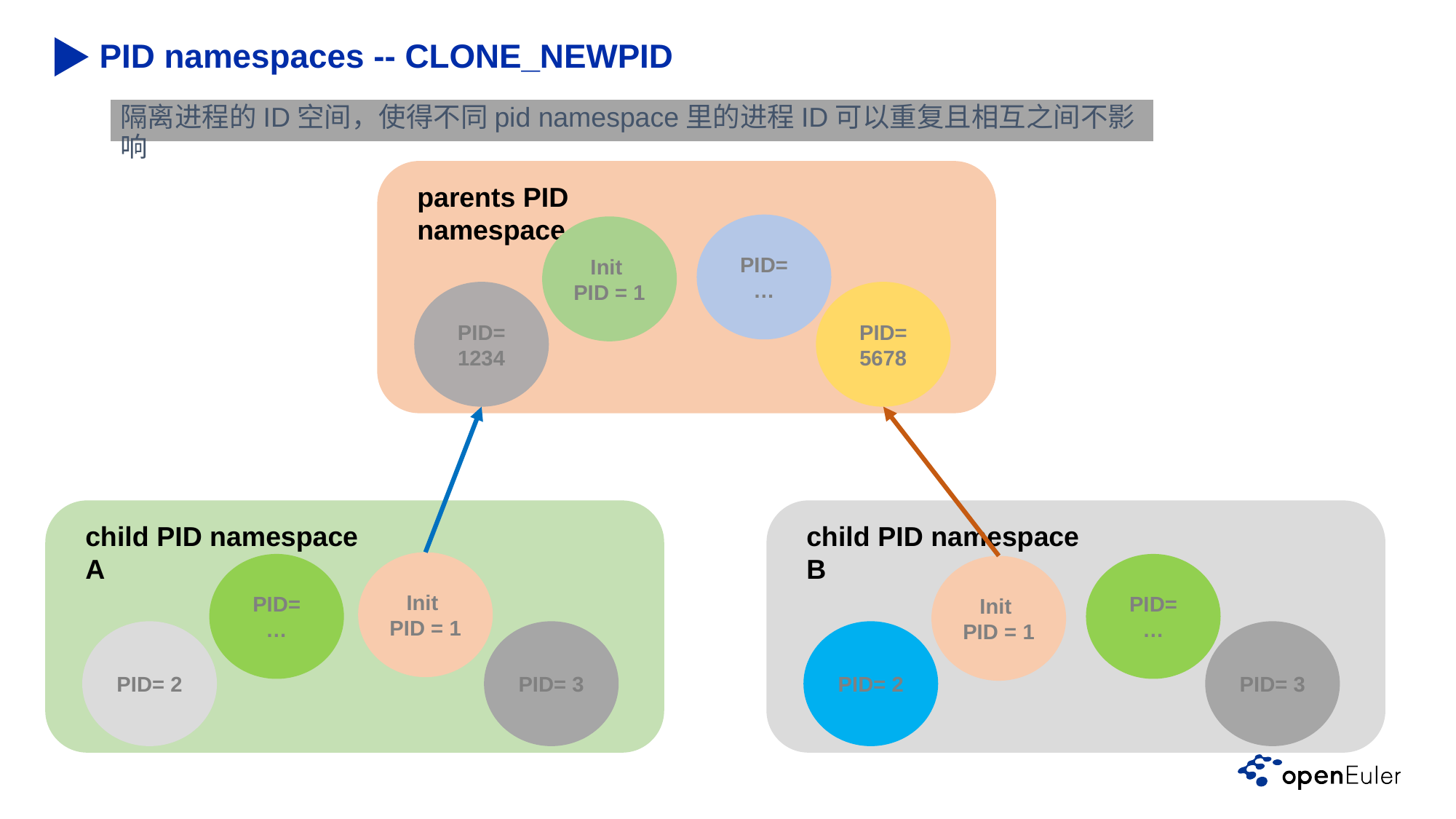

PID namespaces -- CLONE_NEWPID
隔离进程的ID空间，使得不同pid namespace里的进程ID可以重复且相互之间不影响

parents PID namespace
PID= …
Init
PID = 1
PID= 1234
PID= 5678

child PID namespace B
child PID namespace A
Init
PID = 1
PID= …
PID= …
Init
PID = 1
PID= 2
PID= 3
PID= 2
PID= 3